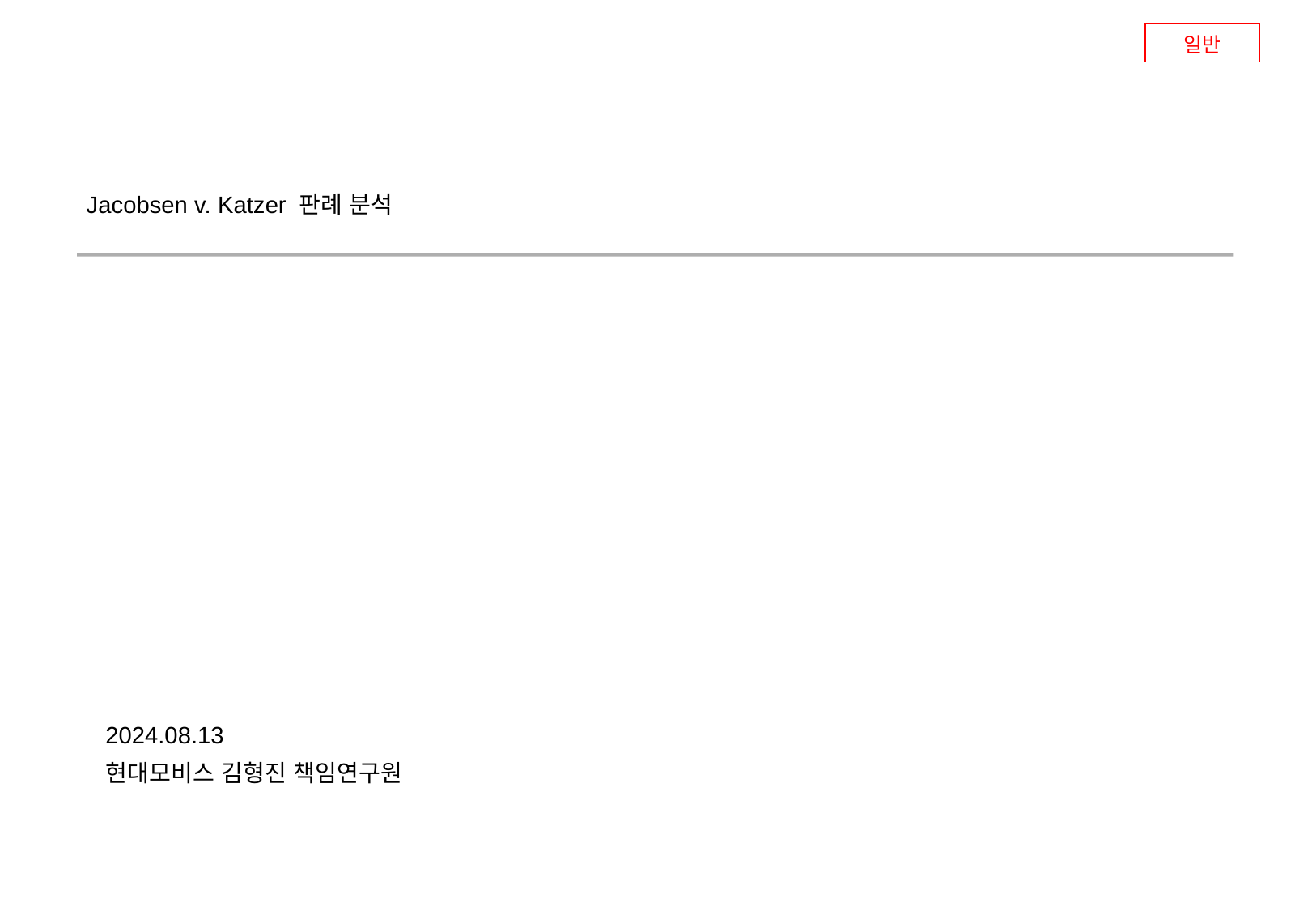

일반
Jacobsen v. Katzer 판례 분석
2024.08.13
현대모비스 김형진 책임연구원